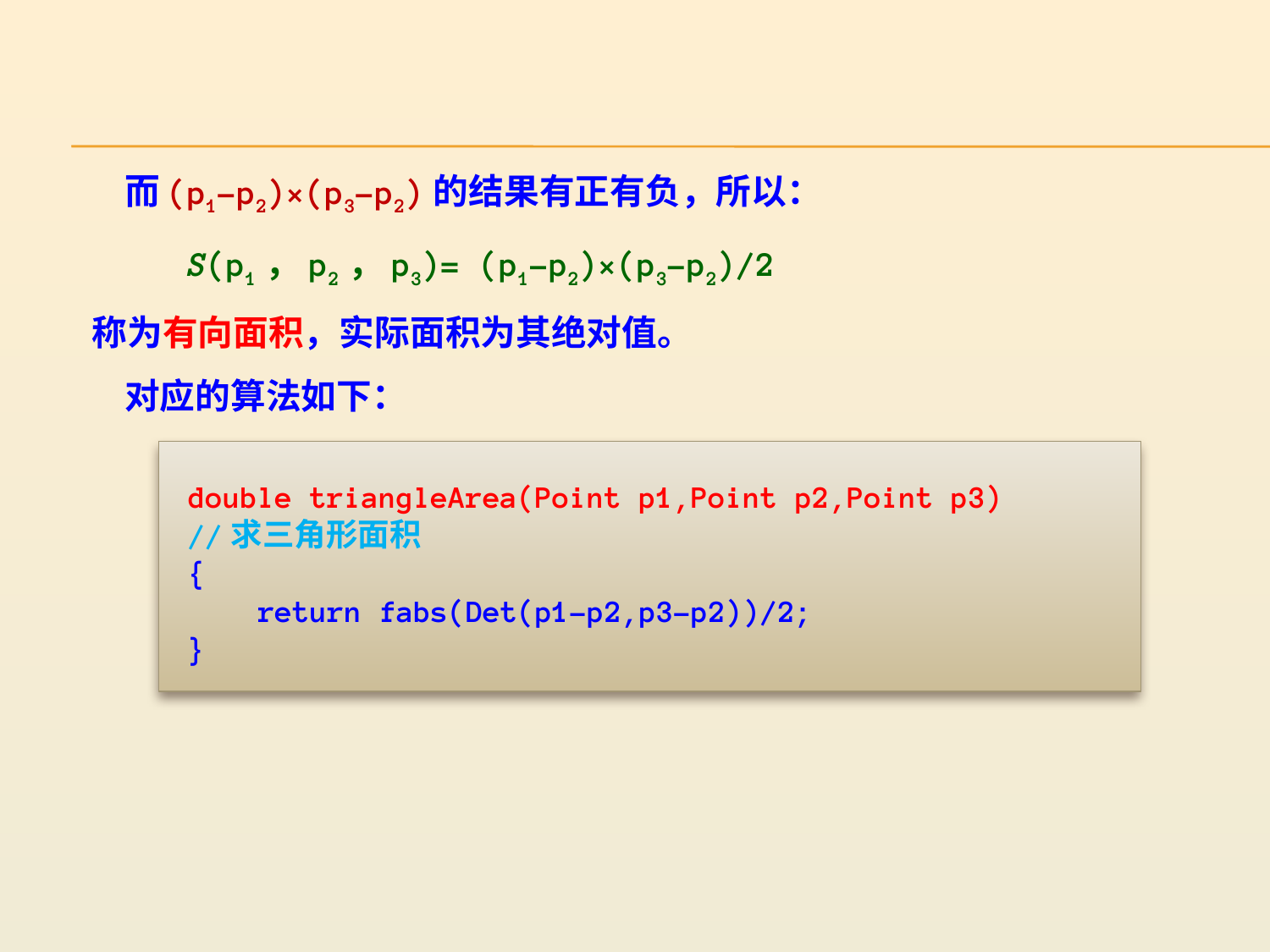

而(p1-p2)×(p3-p2)的结果有正有负，所以：
     S(p1，p2，p3)= (p1-p2)×(p3-p2)/2
称为有向面积，实际面积为其绝对值。
   对应的算法如下：
double triangleArea(Point p1,Point p2,Point p3)
//求三角形面积
{
    return fabs(Det(p1-p2,p3-p2))/2;
}